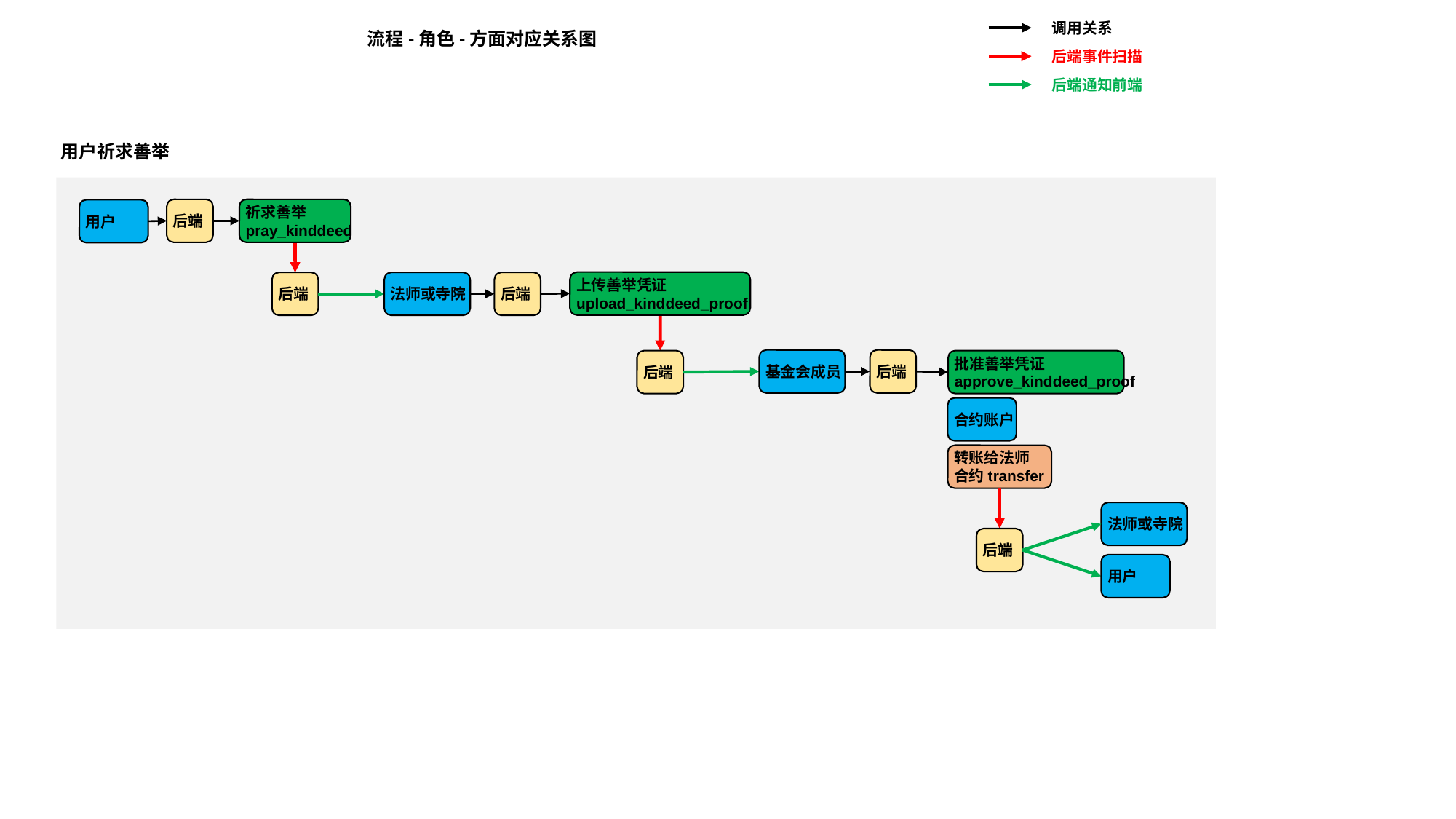

调用关系
流程-角色-方面对应关系图
后端事件扫描
后端通知前端
用户祈求善举

后端
祈求善举
pray_kinddeed
用户
上传善举凭证
upload_kinddeed_proof
法师或寺院
后端
后端
基金会成员
后端
后端
批准善举凭证
approve_kinddeed_proof
合约账户
转账给法师
合约transfer
法师或寺院
用户
后端